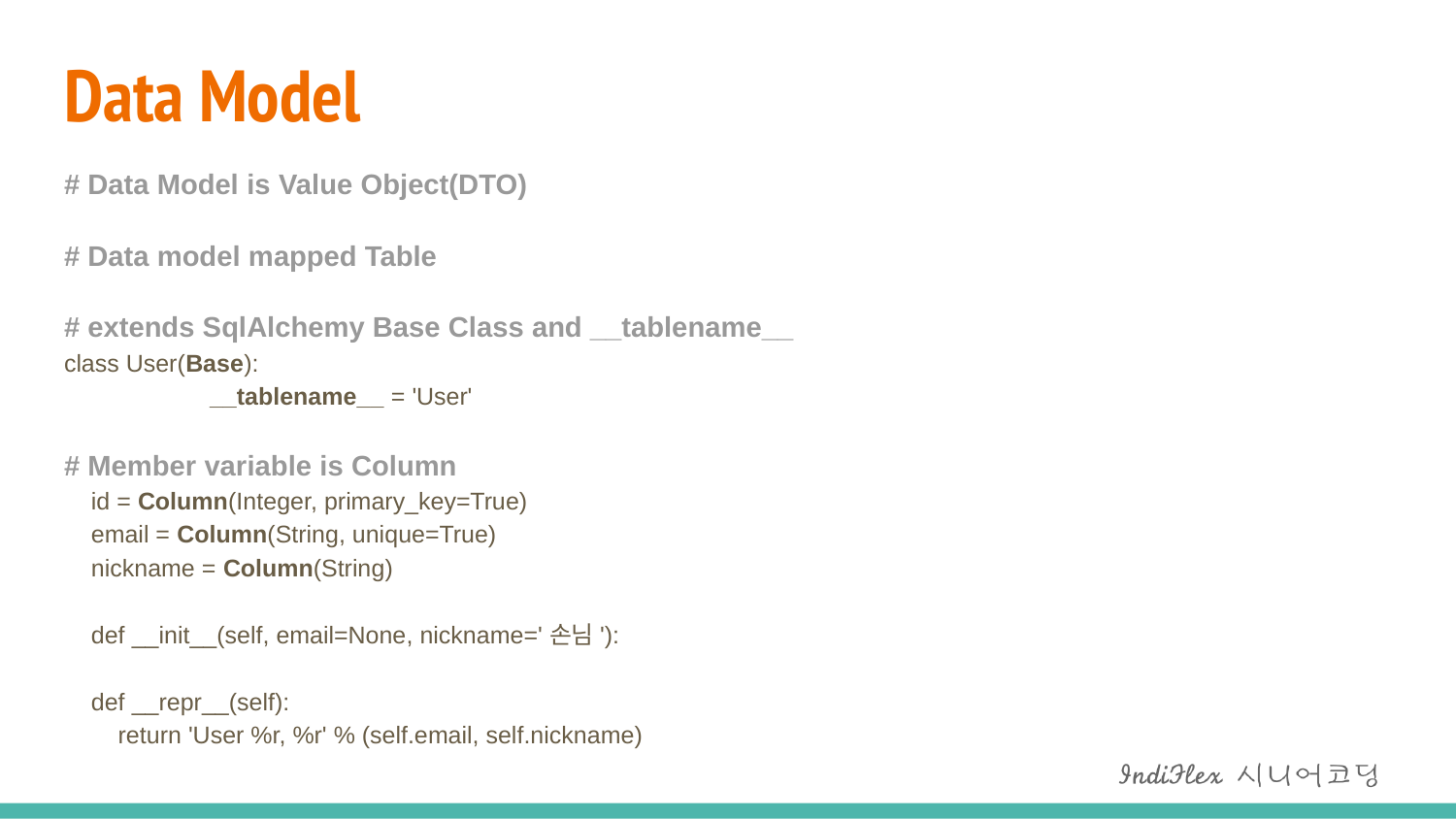

# Data Model
# Data Model is Value Object(DTO)
# Data model mapped Table
# extends SqlAlchemy Base Class and __tablename__ class User(Base): __tablename__ = 'User'
# Member variable is Column id = Column(Integer, primary_key=True) email = Column(String, unique=True) nickname = Column(String) def __init__(self, email=None, nickname='손님'): def __repr__(self): return 'User %r, %r' % (self.email, self.nickname)